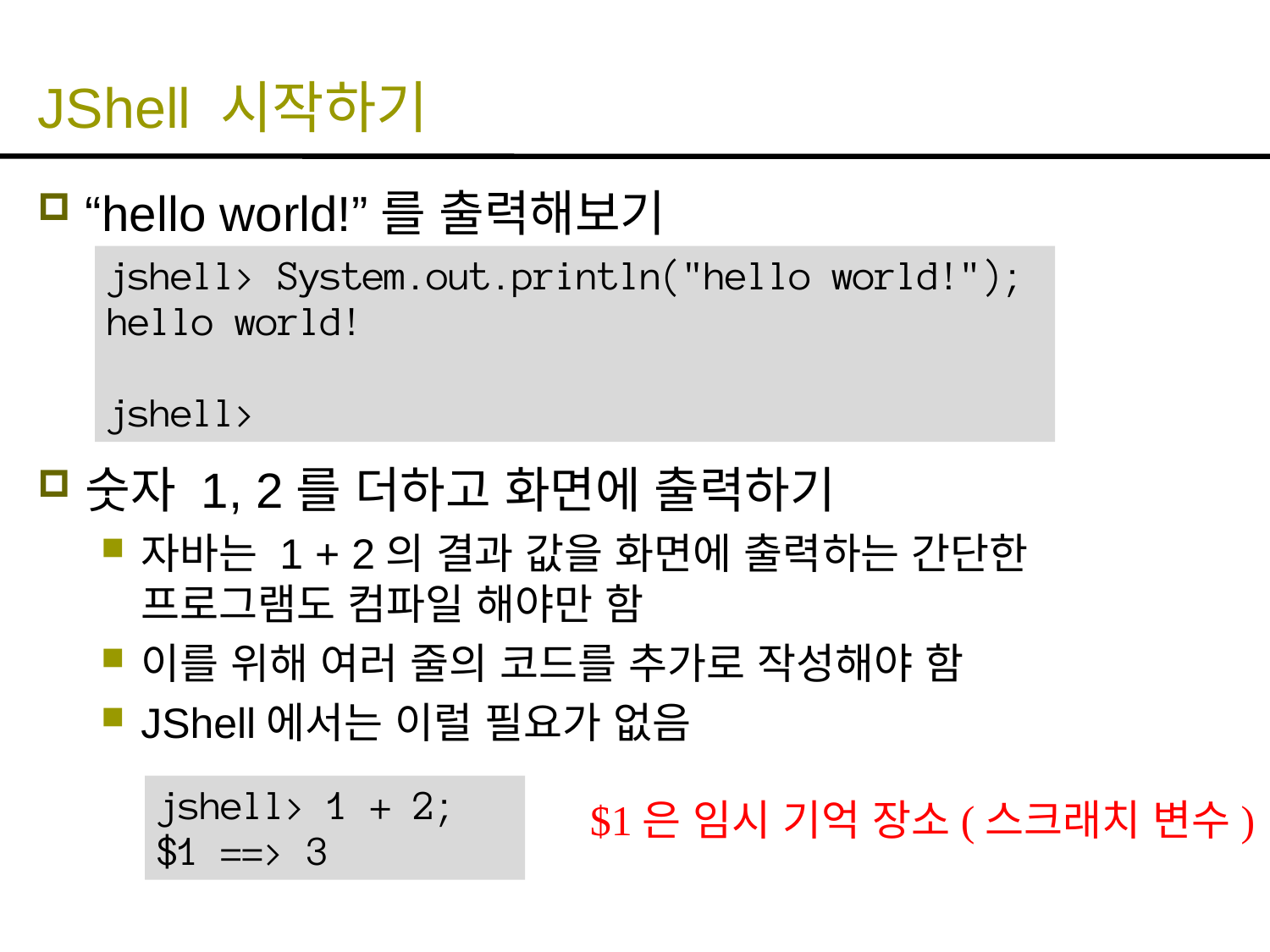

# JShell 시작하기
“hello world!”를 출력해보기

숫자 1, 2를 더하고 화면에 출력하기
자바는 1 + 2의 결과 값을 화면에 출력하는 간단한 프로그램도 컴파일 해야만 함
이를 위해 여러 줄의 코드를 추가로 작성해야 함
JShell에서는 이럴 필요가 없음

jshell> System.out.println("hello world!");
hello world!

jshell>
jshell> 1 + 2;
$1 ==> 3
$1은 임시 기억 장소(스크래치 변수)